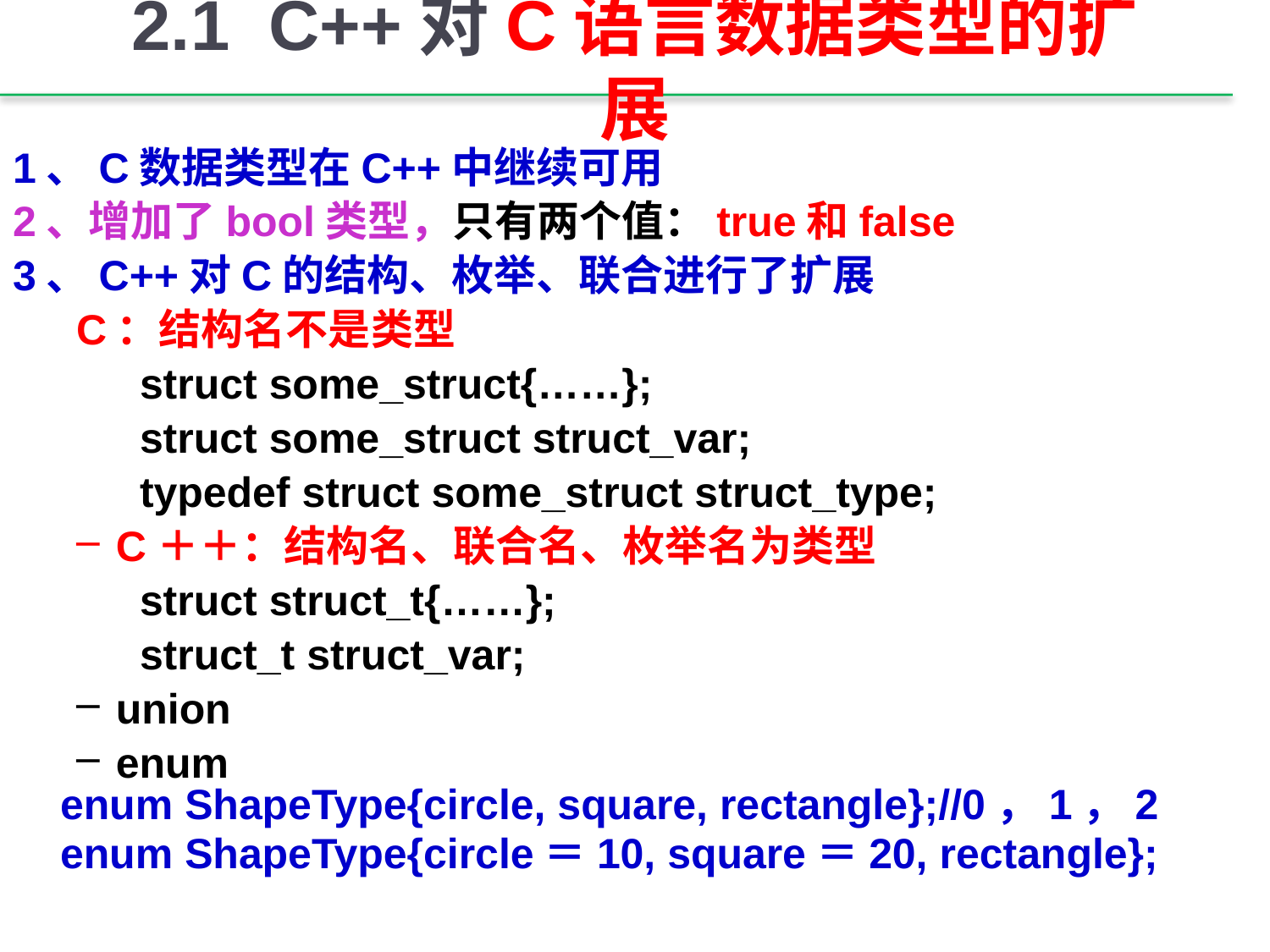

# 2.1  C++对C语言数据类型的扩展
1、C数据类型在C++中继续可用
2、增加了bool类型，只有两个值：true和false
3、C++对C的结构、枚举、联合进行了扩展
C：结构名不是类型
struct some_struct{……};
struct some_struct struct_var;
typedef struct some_struct struct_type;
C＋＋：结构名、联合名、枚举名为类型
struct struct_t{……};
struct_t struct_var;
union
enum
    enum ShapeType{circle, square, rectangle};//0，1，2
    enum ShapeType{circle＝10, square＝20, rectangle};